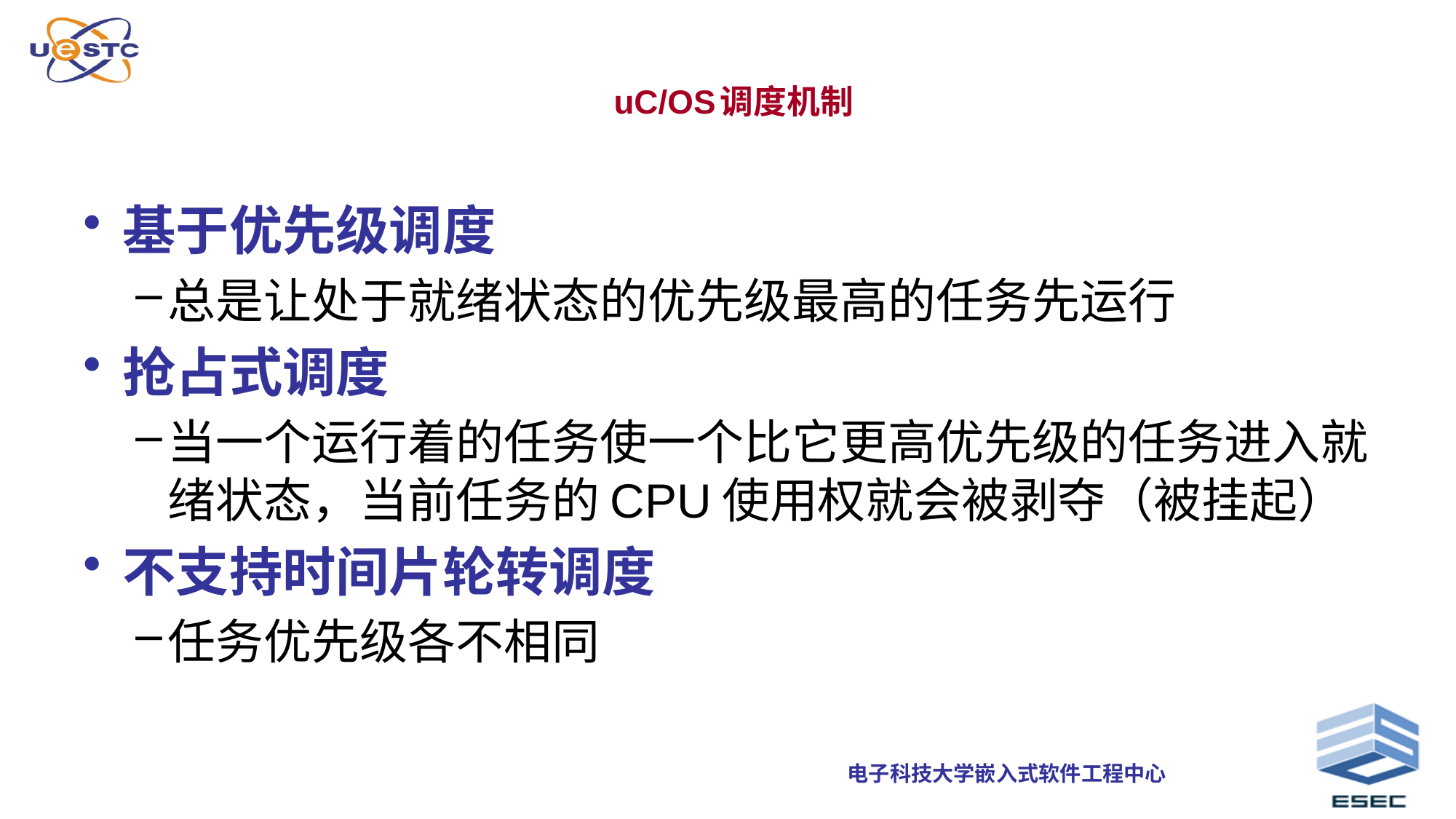

# uC/OS调度机制
基于优先级调度
总是让处于就绪状态的优先级最高的任务先运行
抢占式调度
当一个运行着的任务使一个比它更高优先级的任务进入就绪状态，当前任务的CPU使用权就会被剥夺（被挂起）
不支持时间片轮转调度
任务优先级各不相同